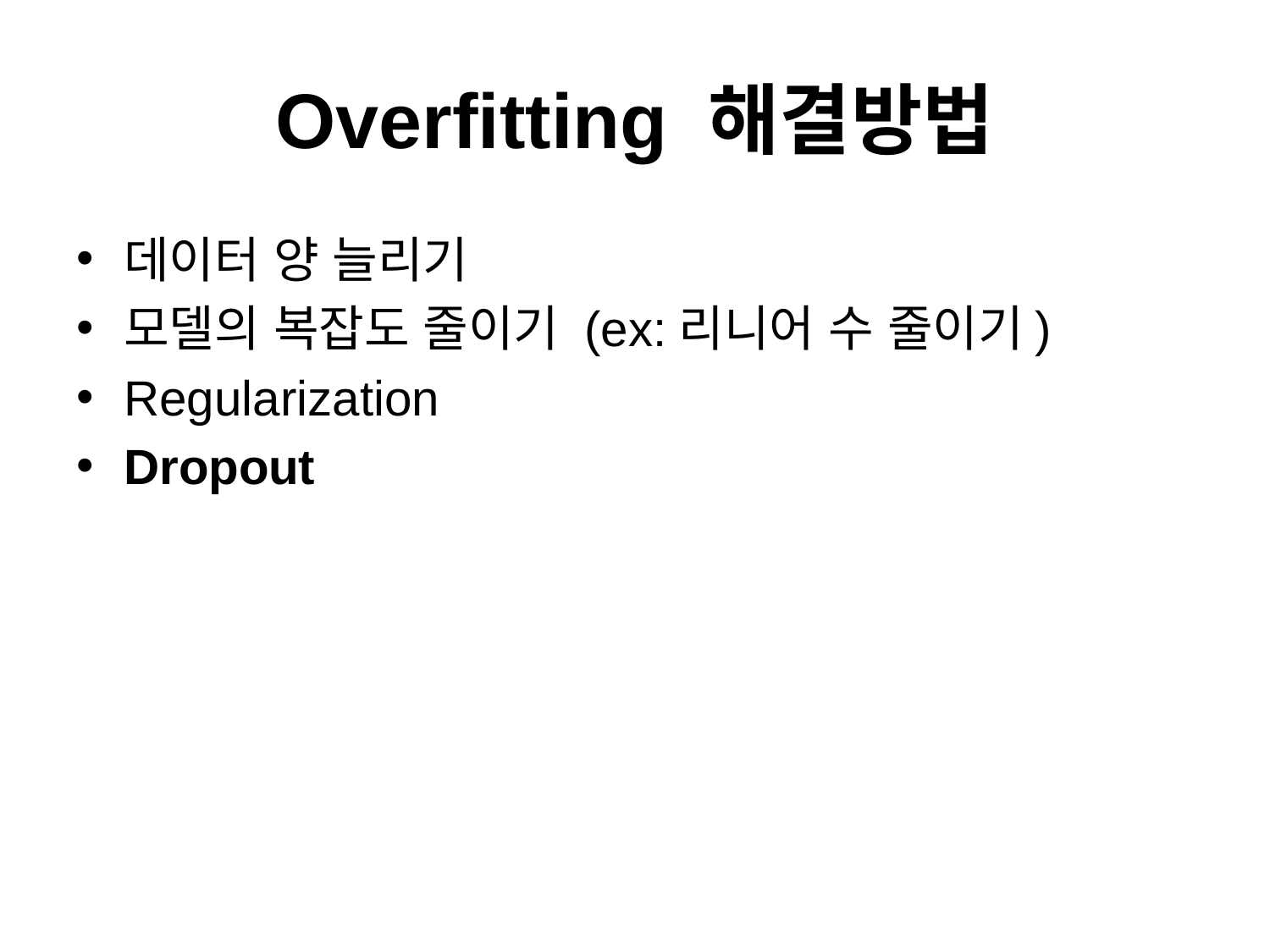

# Overfitting 해결방법
데이터 양 늘리기
모델의 복잡도 줄이기 (ex:리니어 수 줄이기)
Regularization
Dropout